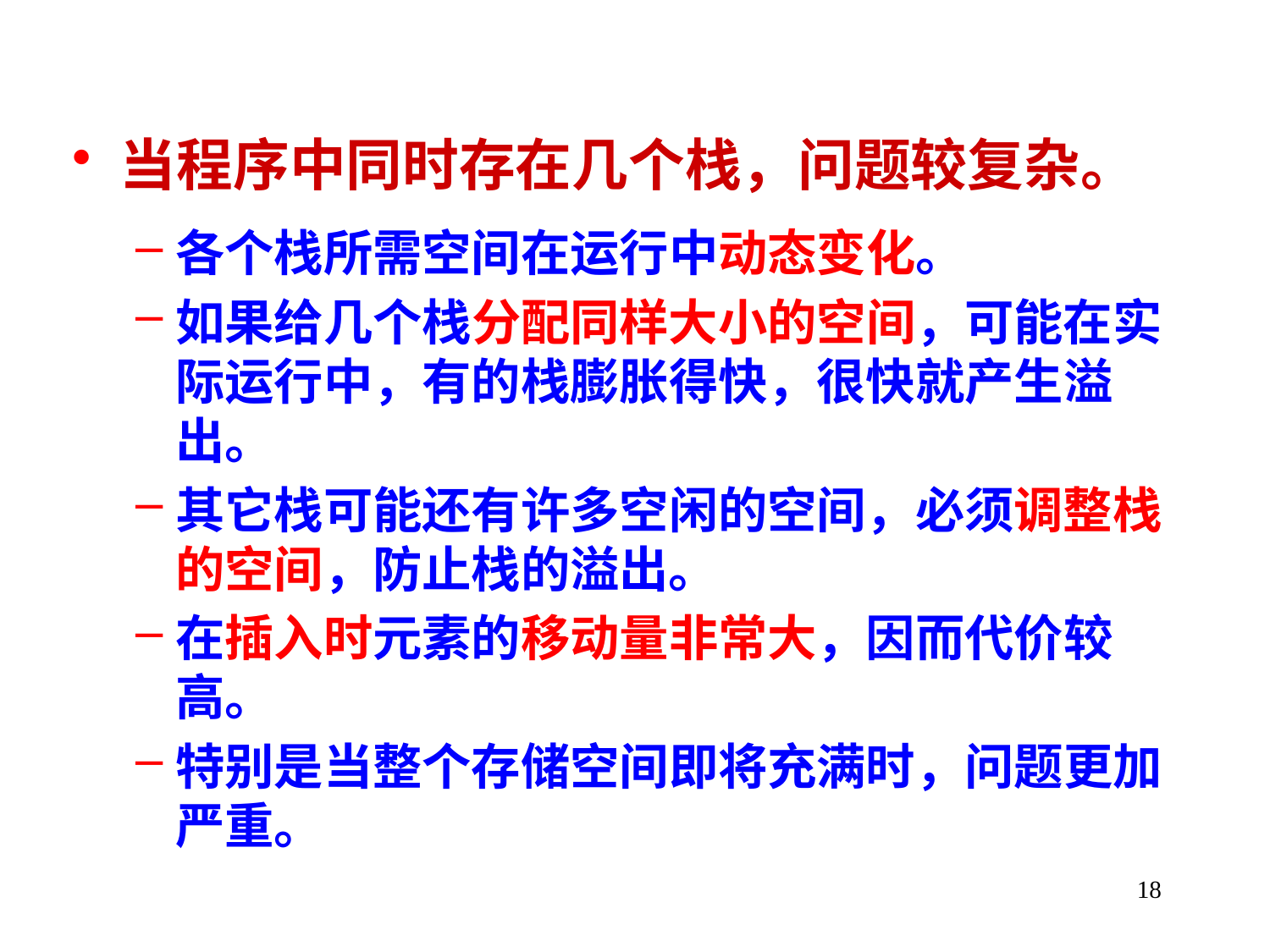

当程序中同时存在几个栈，问题较复杂。
各个栈所需空间在运行中动态变化。
如果给几个栈分配同样大小的空间，可能在实际运行中，有的栈膨胀得快，很快就产生溢出。
其它栈可能还有许多空闲的空间，必须调整栈的空间，防止栈的溢出。
在插入时元素的移动量非常大，因而代价较高。
特别是当整个存储空间即将充满时，问题更加严重。
18